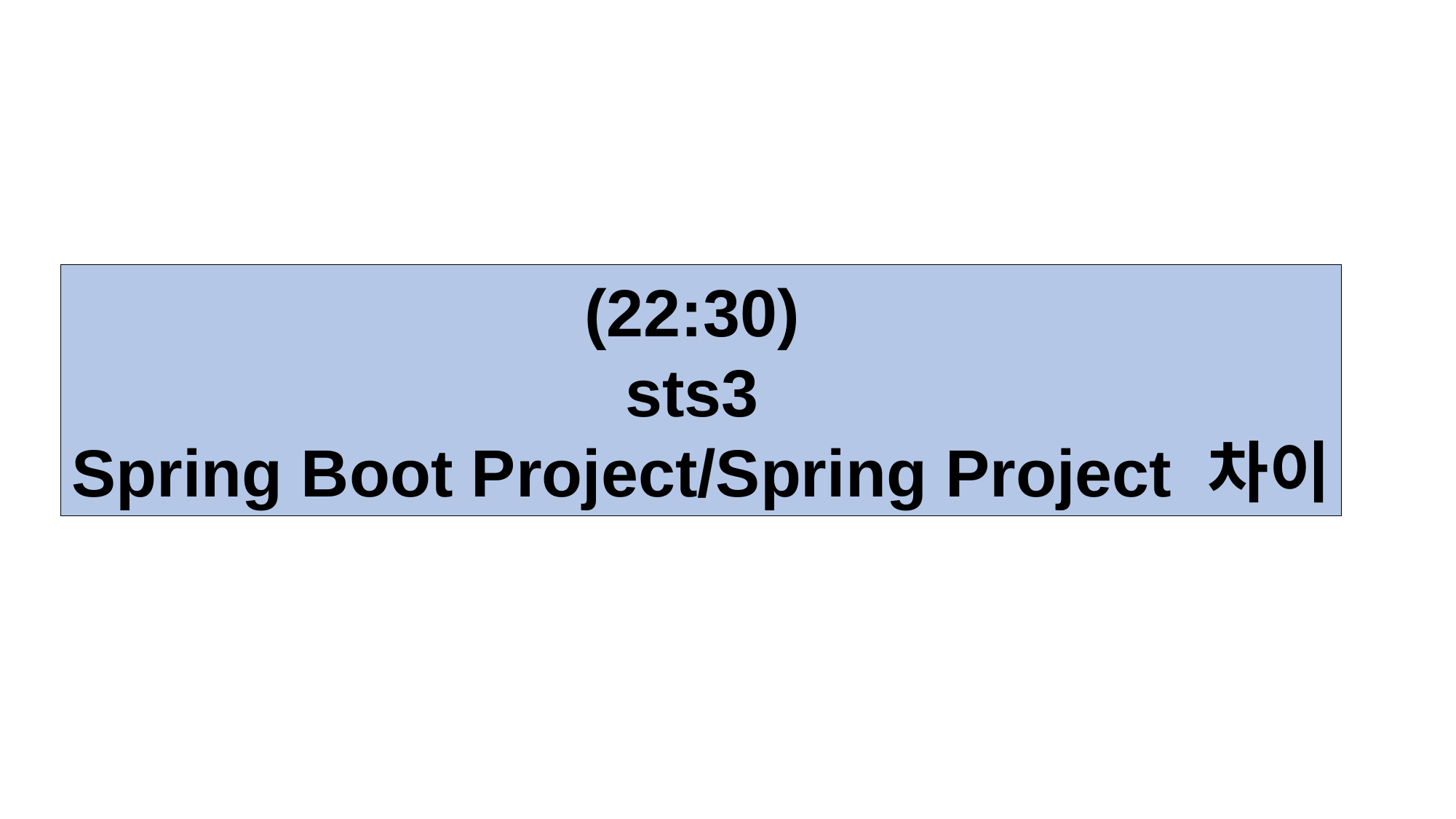

(22:30)
sts3
Spring Boot Project/Spring Project 차이